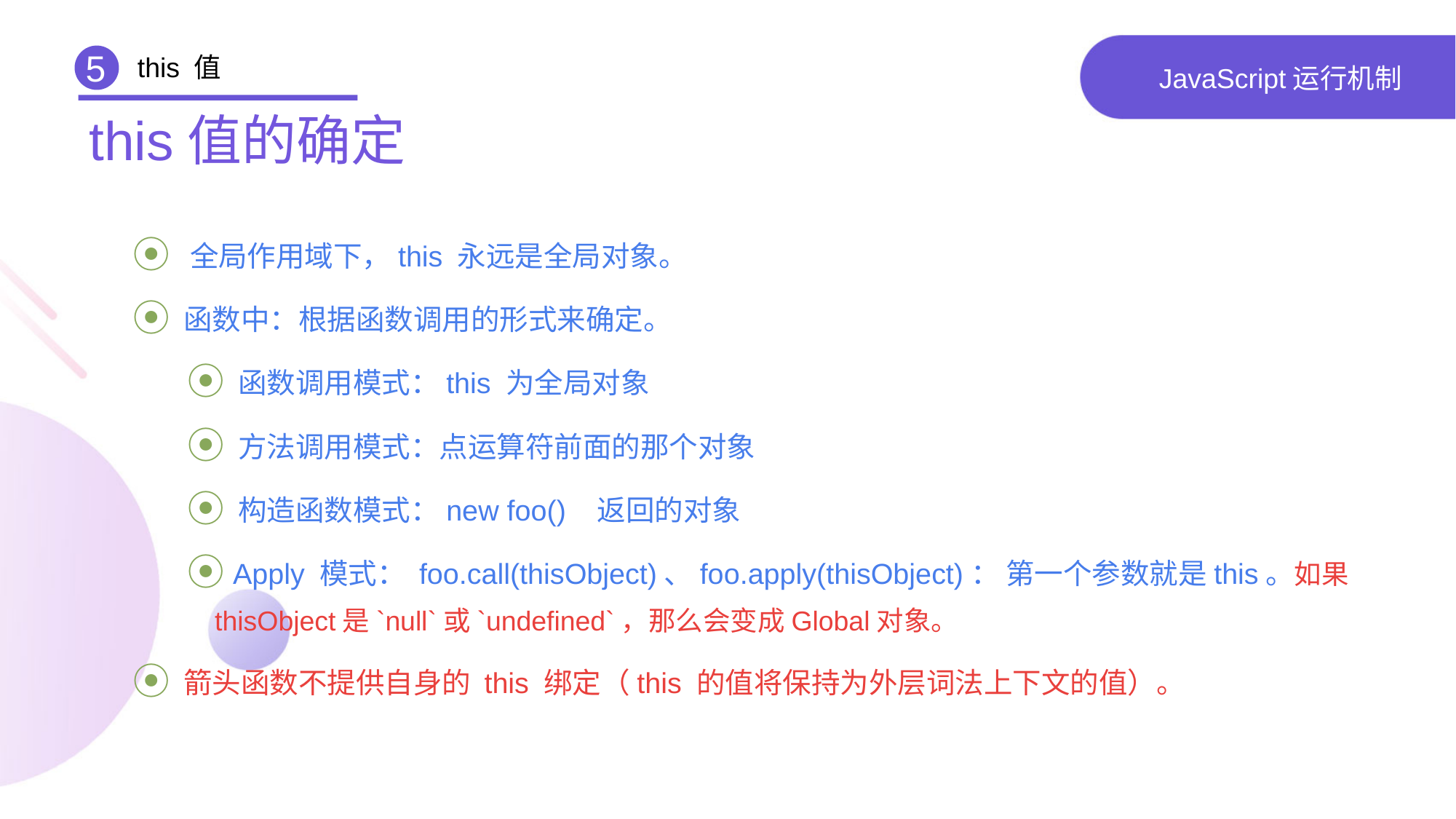

5
 this 值
# JavaScript运行机制
this值的确定
  全局作用域下，this 永远是全局对象。
 函数中：根据函数调用的形式来确定。
 函数调用模式：this 为全局对象
 方法调用模式：点运算符前面的那个对象
 构造函数模式：new foo()   返回的对象
 Apply 模式： foo.call(thisObject)、foo.apply(thisObject)： 第一个参数就是this。如果thisObject是`null`或`undefined`，那么会变成Global对象。
 箭头函数不提供自身的 this 绑定（this 的值将保持为外层词法上下文的值）。